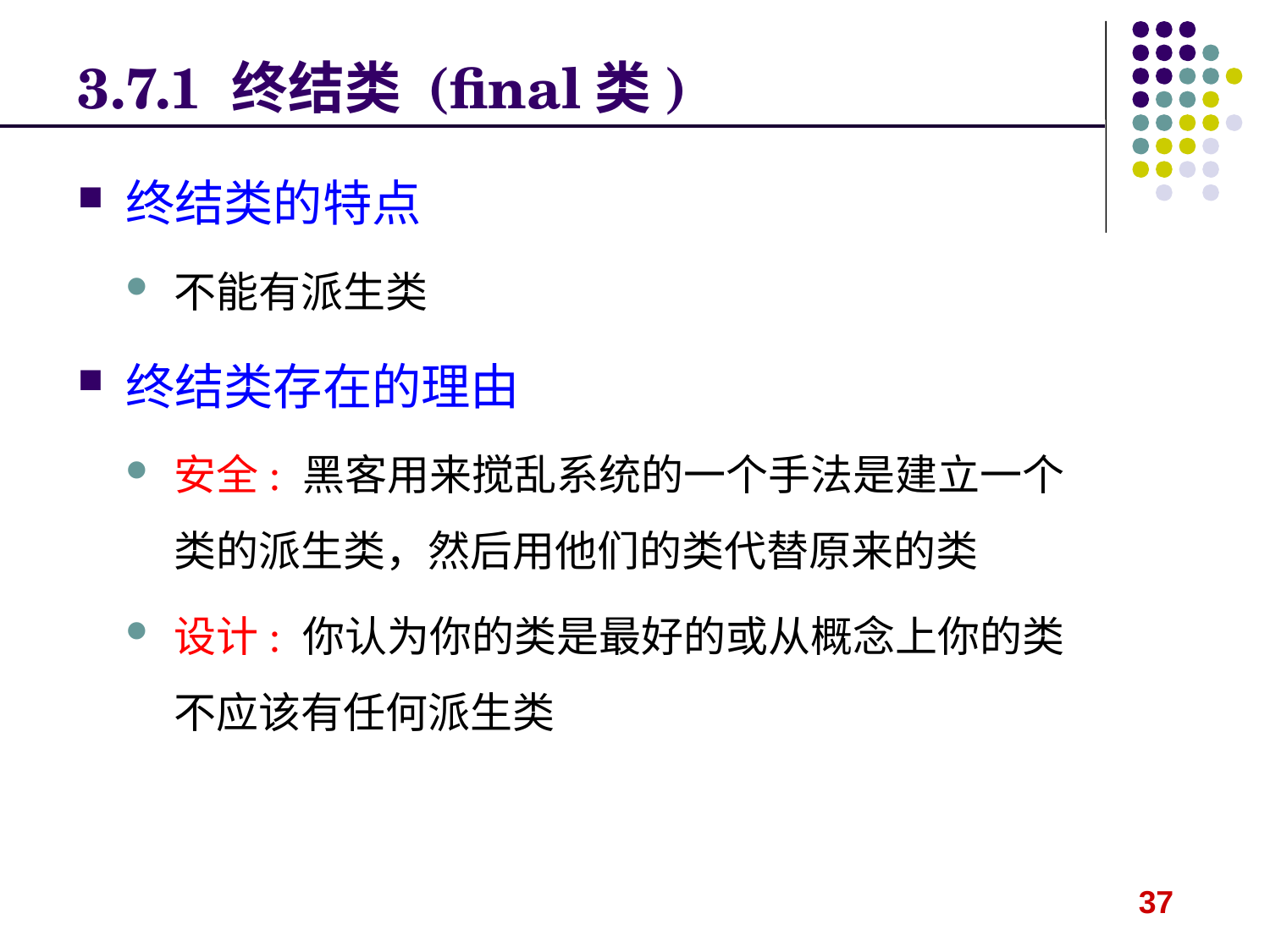

# 3.7.1 终结类 (final类)
终结类的特点
不能有派生类
终结类存在的理由
安全: 黑客用来搅乱系统的一个手法是建立一个类的派生类，然后用他们的类代替原来的类
设计: 你认为你的类是最好的或从概念上你的类不应该有任何派生类